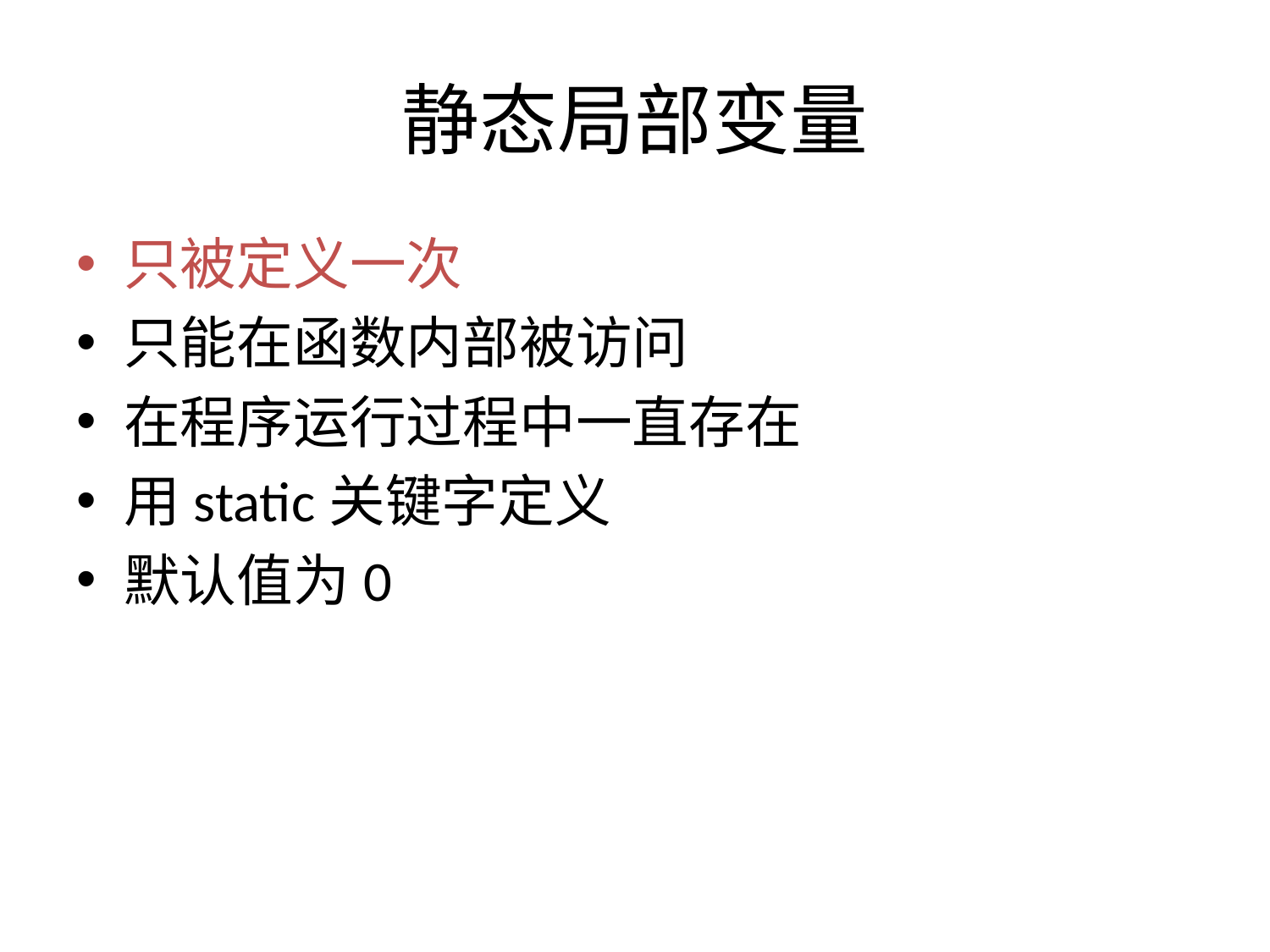

# 静态局部变量
只被定义一次
只能在函数内部被访问
在程序运行过程中一直存在
用static关键字定义
默认值为0